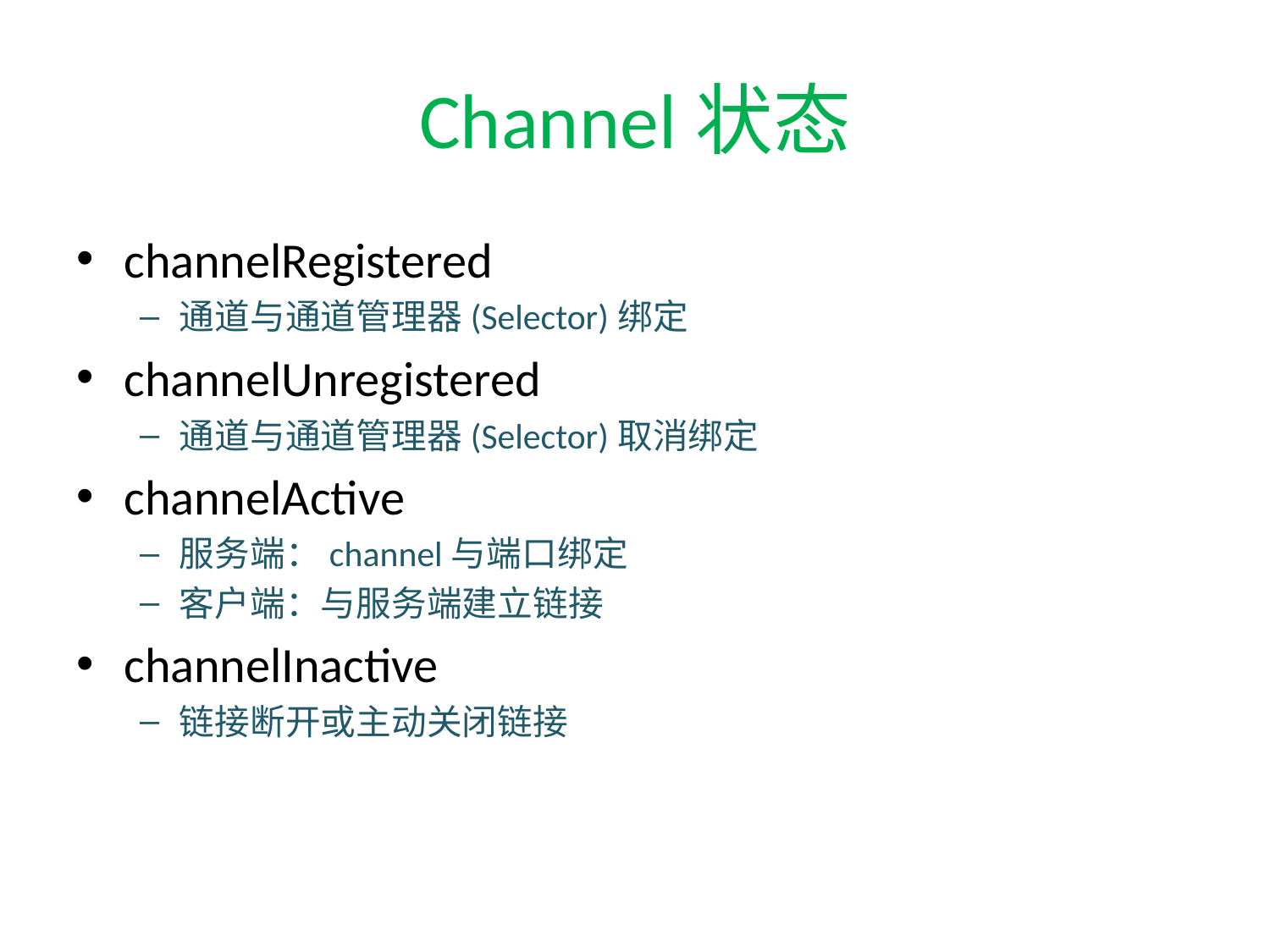

# Channel状态
channelRegistered
通道与通道管理器(Selector)绑定
channelUnregistered
通道与通道管理器(Selector)取消绑定
channelActive
服务端：channel与端口绑定
客户端：与服务端建立链接
channelInactive
链接断开或主动关闭链接